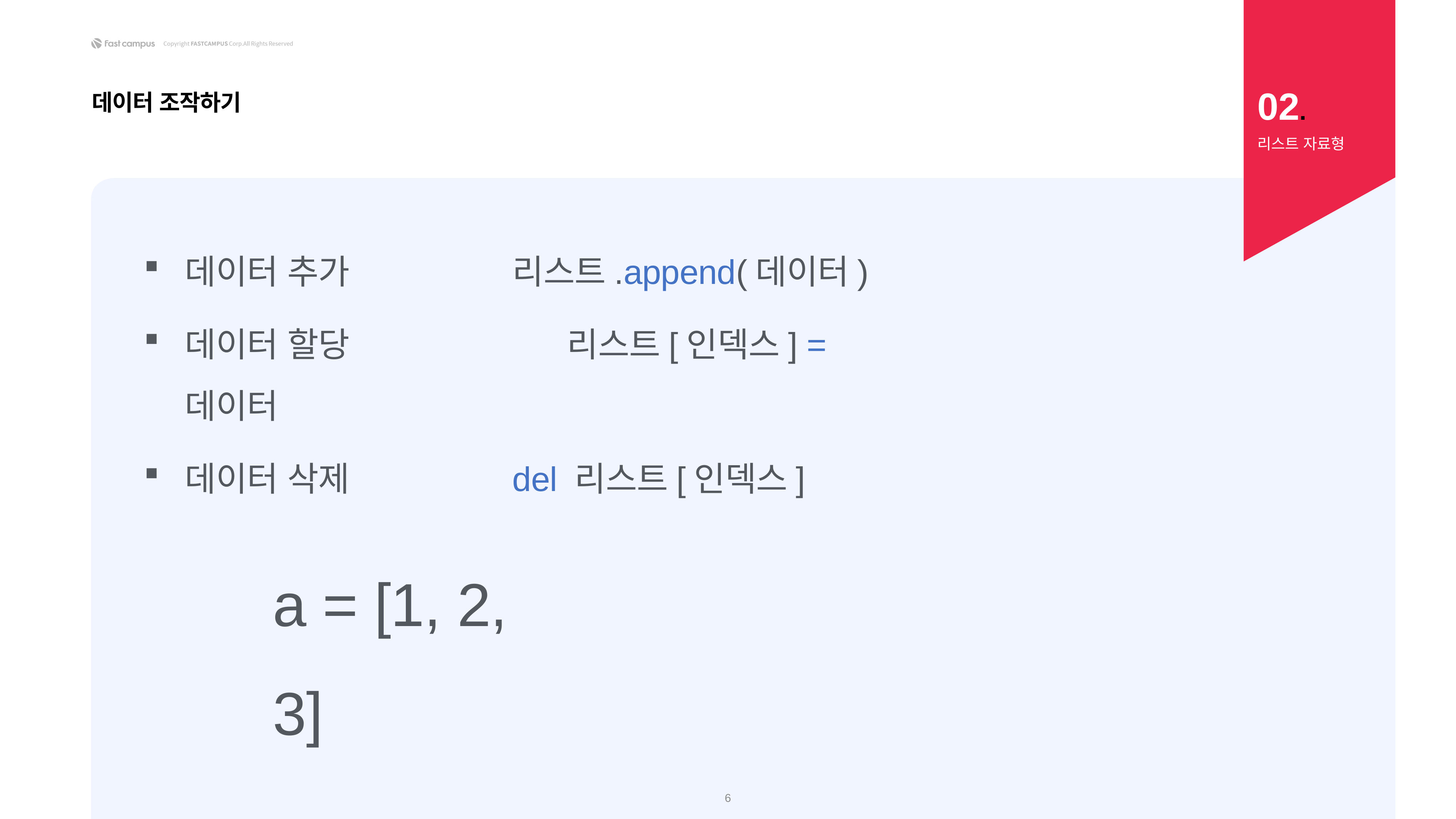

02.
데이터 조작하기
리스트 자료형
데이터 추가 			리스트.append(데이터)
데이터 할당				리스트[인덱스] = 데이터
데이터 삭제 			del 리스트[인덱스]
a = [1, 2, 3]
6